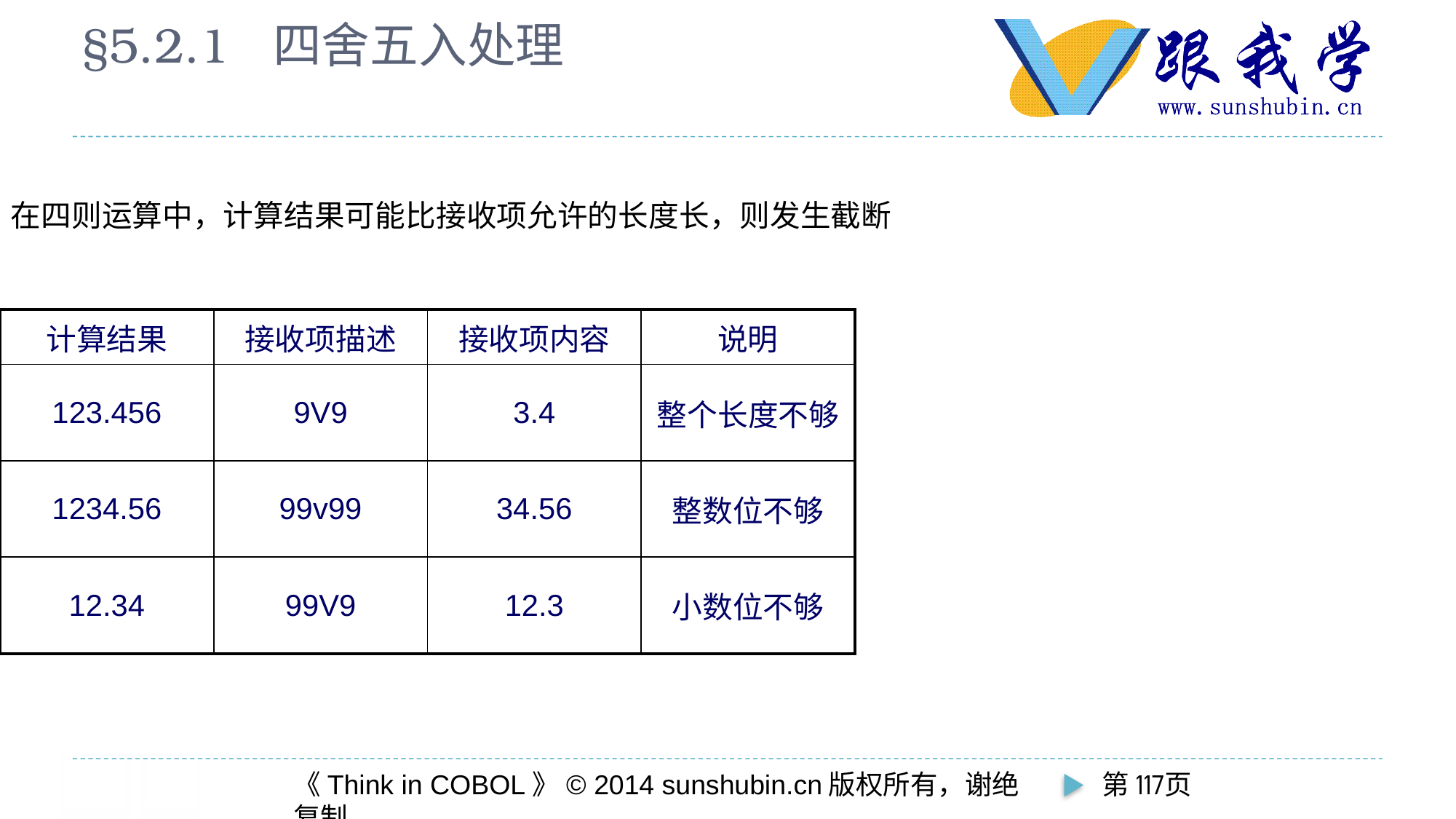

# §5.2.1  四舍五入处理
在四则运算中，计算结果可能比接收项允许的长度长，则发生截断

| 计算结果 | 接收项描述 | 接收项内容 | 说明 |
| --- | --- | --- | --- |
| 123.456 | 9V9 | 3.4 | 整个长度不够 |
| 1234.56 | 99v99 | 34.56 | 整数位不够 |
| 12.34 | 99V9 | 12.3 | 小数位不够 |